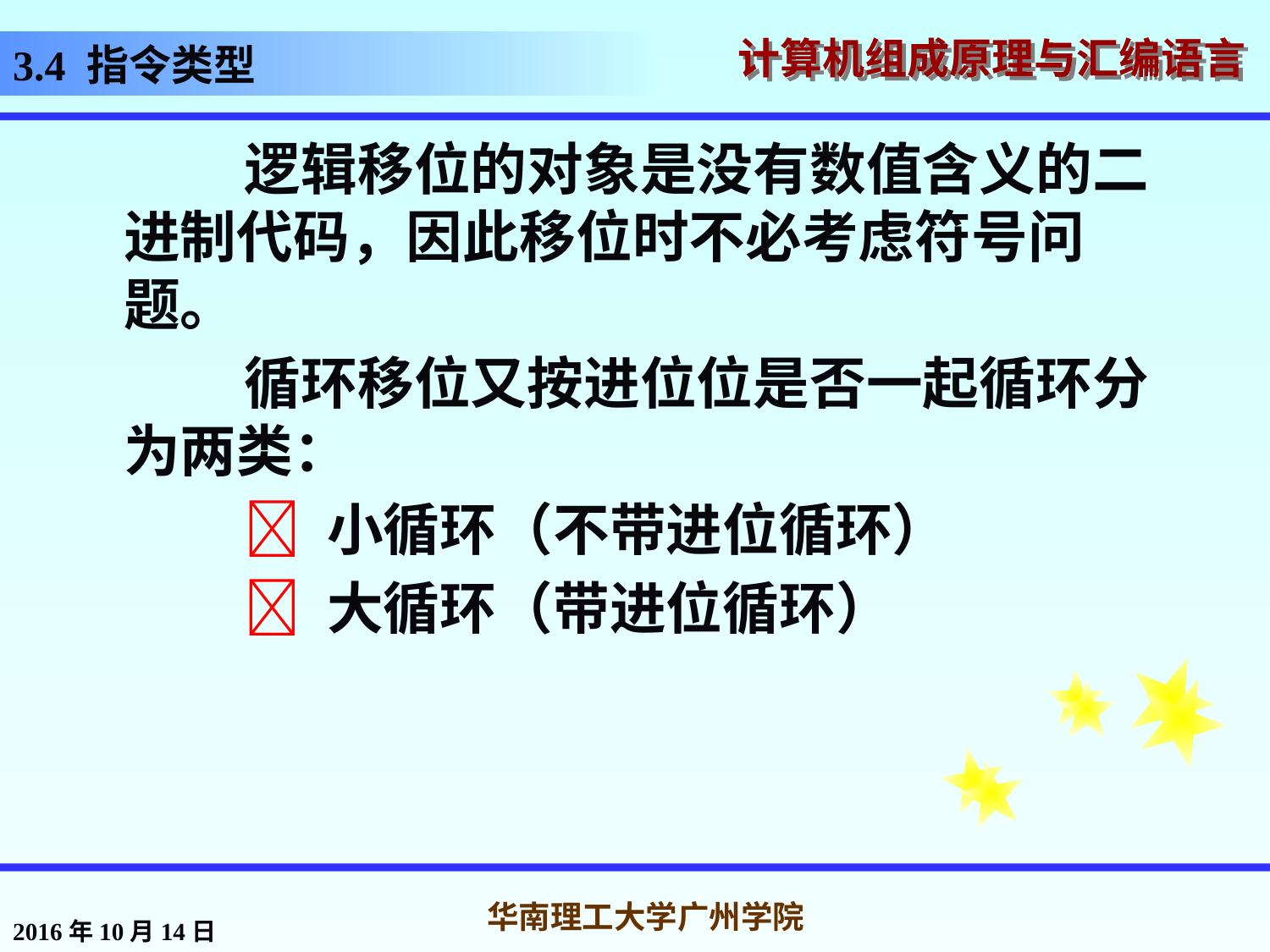

3.4 指令类型
            逻辑移位的对象是没有数值含义的二进制代码，因此移位时不必考虑符号问题。
            循环移位又按进位位是否一起循环分为两类：
             • 小循环（不带进位循环）
             • 大循环（带进位循环）
2016年10月14日
华南理工大学广州学院